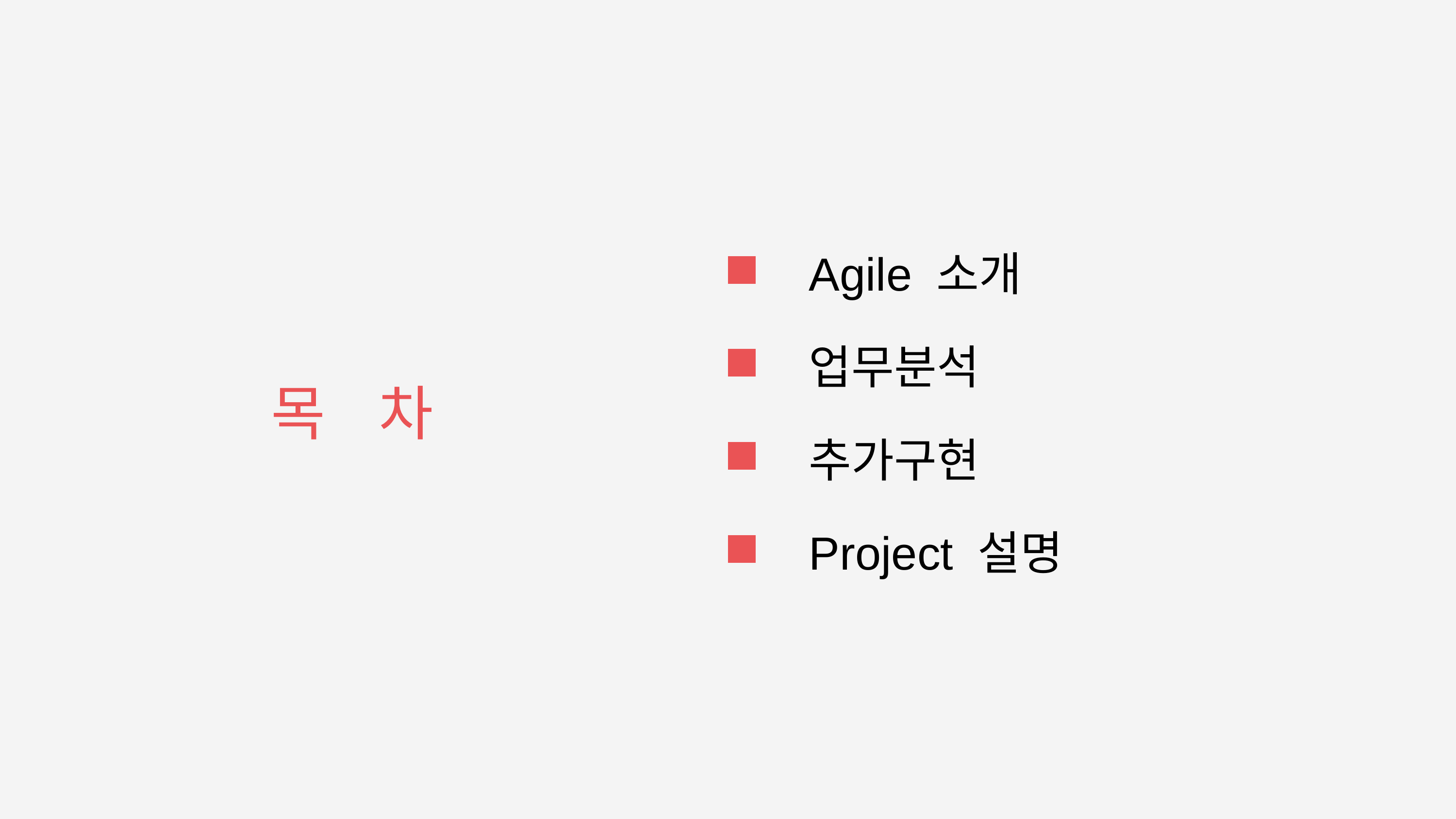

Agile 소개

업무분석

추가구현

Project 설명

목    차